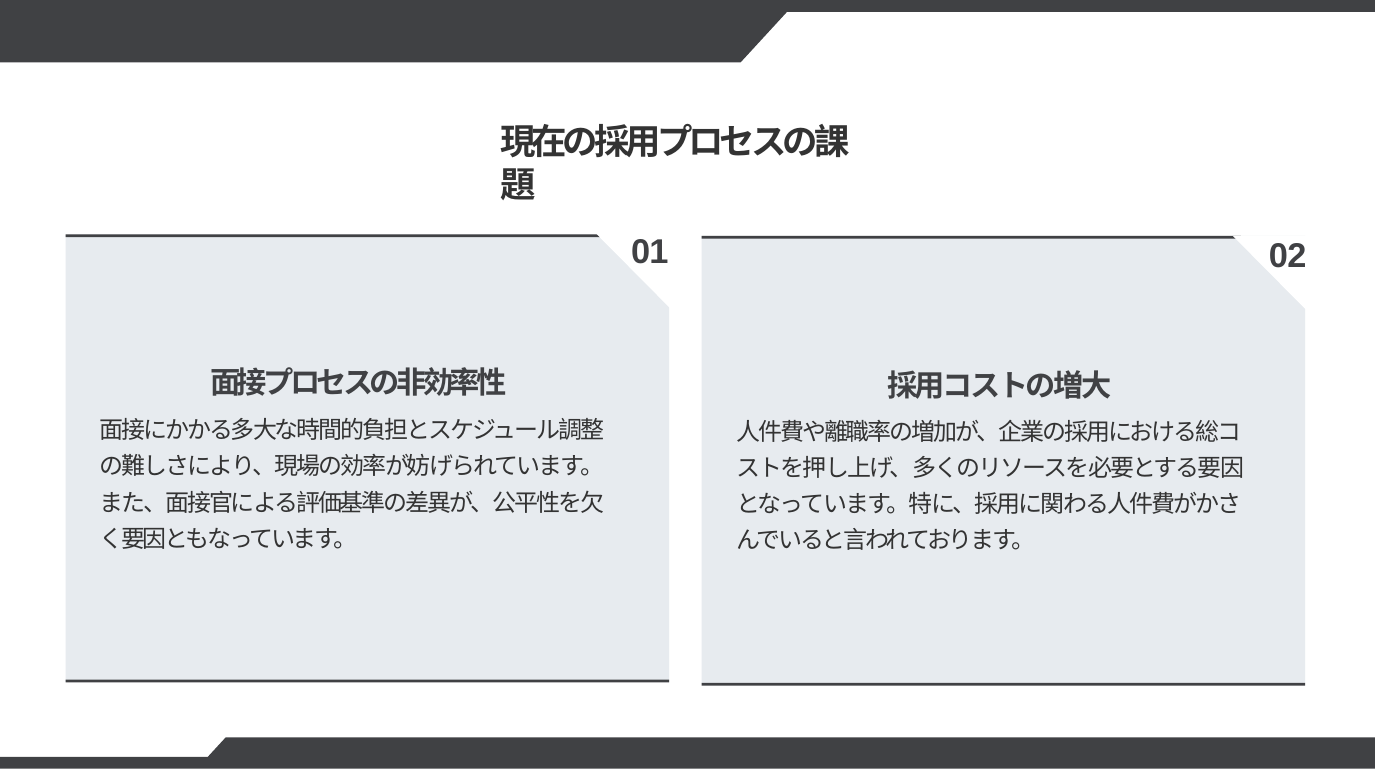

# 現在の採用プロセスの課題
01

面接プロセスの非効率性
面接にかかる多大な時間的負担とスケジュール調整の難しさにより、現場の効率が妨げられています。また、面接官による評価基準の差異が、公平性を欠く要因ともなっています。
02

採用コストの増大
人件費や離職率の増加が、企業の採用における総コストを押し上げ、多くのリソースを必要とする要因となっています。特に、採用に関わる人件費がかさんでいると言われております。